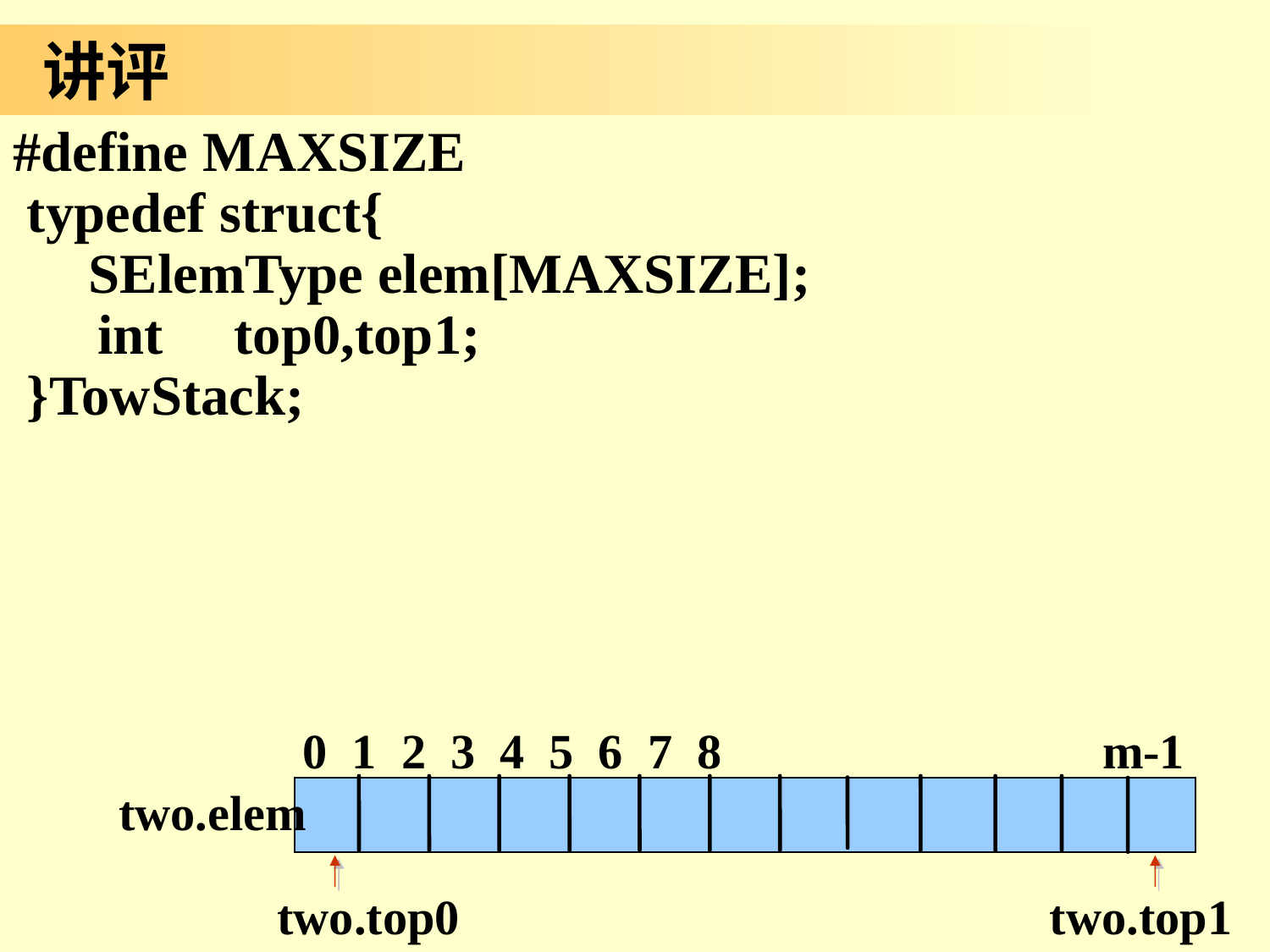

# 讲评
#define MAXSIZE
 typedef struct{
  SElemType elem[MAXSIZE];
      int     top0,top1;
 }TowStack;
 0  1  2  3  4  5  6  7  8                               m-1
two.elem

 two.top0
 two.top1